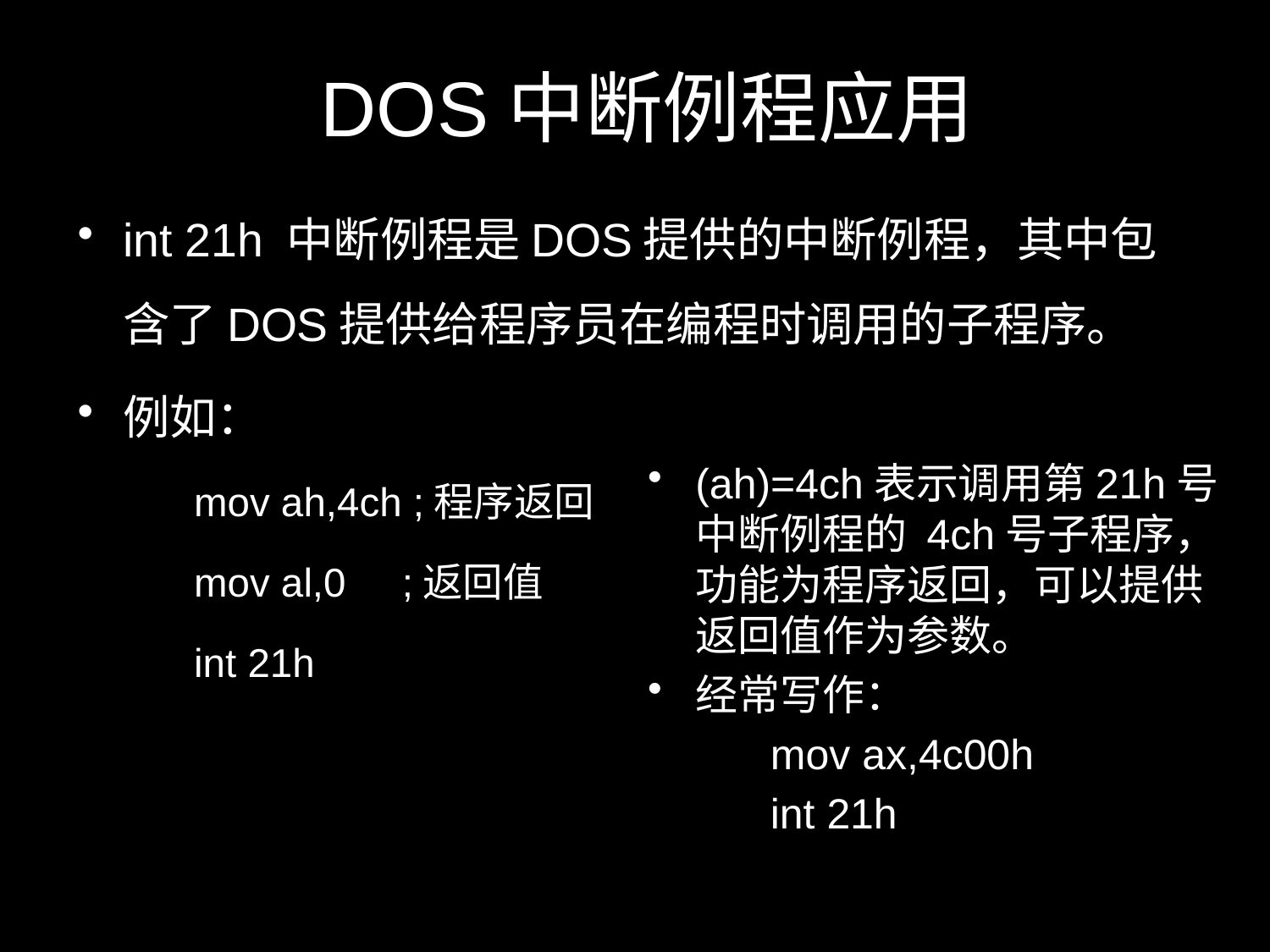

# DOS中断例程应用
int 21h 中断例程是DOS提供的中断例程，其中包含了DOS提供给程序员在编程时调用的子程序。
例如：
     mov ah,4ch ;程序返回
     mov al,0     ;返回值
     int 21h

(ah)=4ch表示调用第21h号中断例程的 4ch号子程序，功能为程序返回，可以提供返回值作为参数。
经常写作：
     mov ax,4c00h
     int 21h